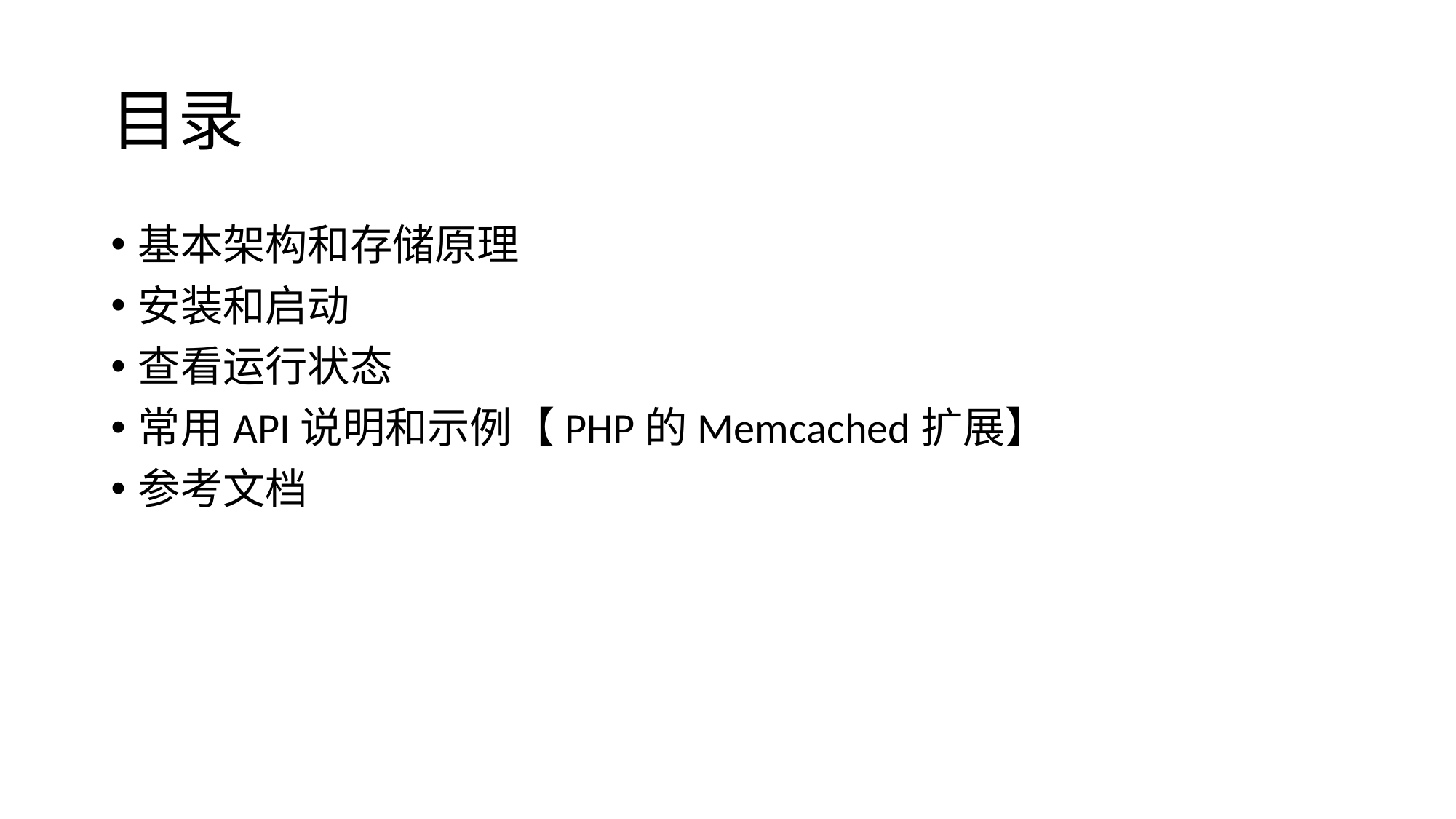

# 目录
基本架构和存储原理
安装和启动
查看运行状态
常用API说明和示例【PHP的Memcached扩展】
参考文档